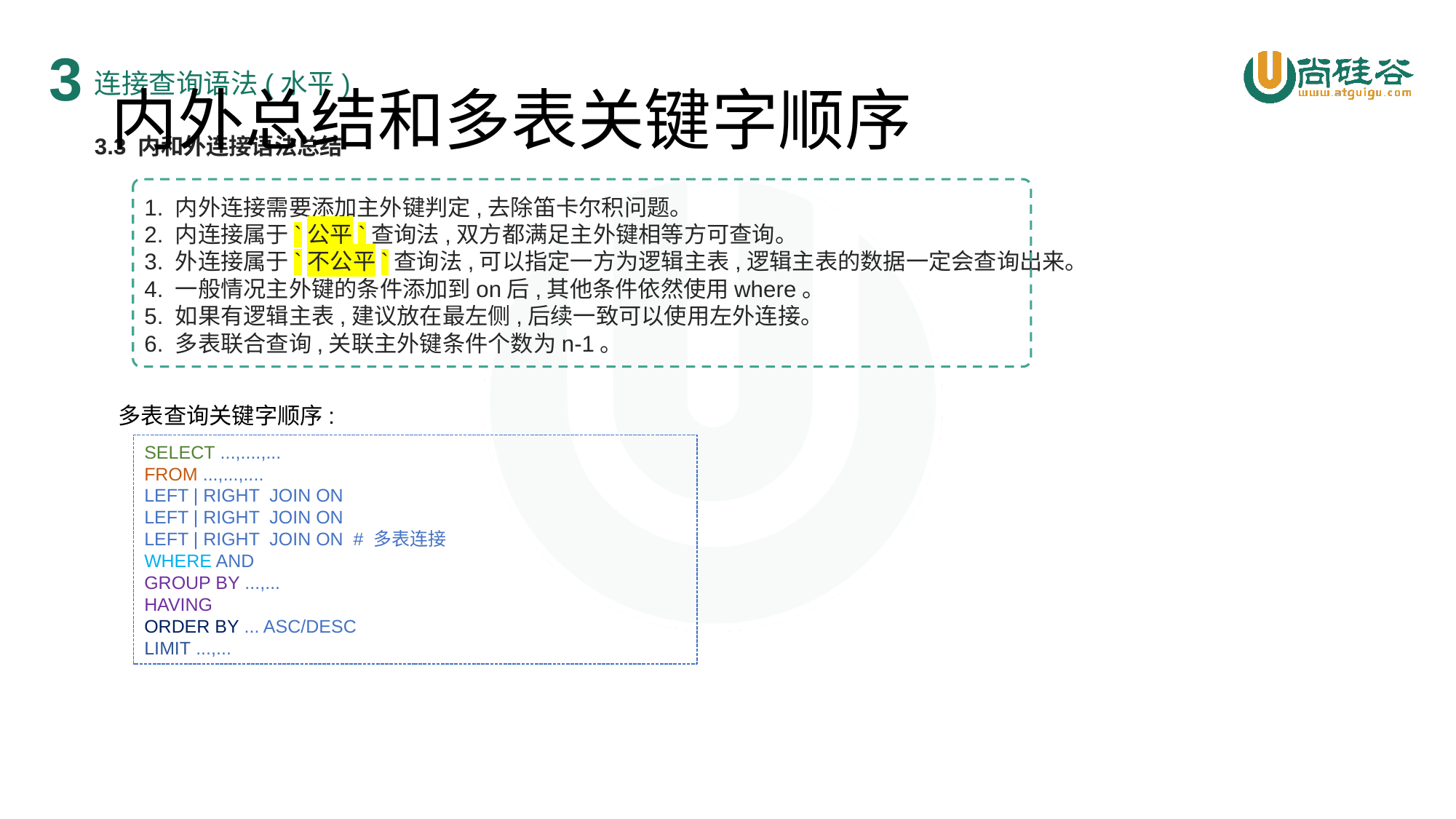

3
# 内外总结和多表关键字顺序
连接查询语法(水平)
3.3 内和外连接语法总结

1. 内外连接需要添加主外键判定,去除笛卡尔积问题。
2. 内连接属于`公平`查询法,双方都满足主外键相等方可查询。
3. 外连接属于`不公平`查询法,可以指定一方为逻辑主表,逻辑主表的数据一定会查询出来。
4. 一般情况主外键的条件添加到on后,其他条件依然使用where。
5. 如果有逻辑主表,建议放在最左侧,后续一致可以使用左外连接。
6. 多表联合查询,关联主外键条件个数为n-1。
多表查询关键字顺序:
SELECT ...,....,...
FROM ...,...,....
LEFT | RIGHT  JOIN ON
LEFT | RIGHT  JOIN ON
LEFT | RIGHT  JOIN ON  # 多表连接
WHERE AND
GROUP BY ...,...
HAVING
ORDER BY ... ASC/DESC
LIMIT ...,...